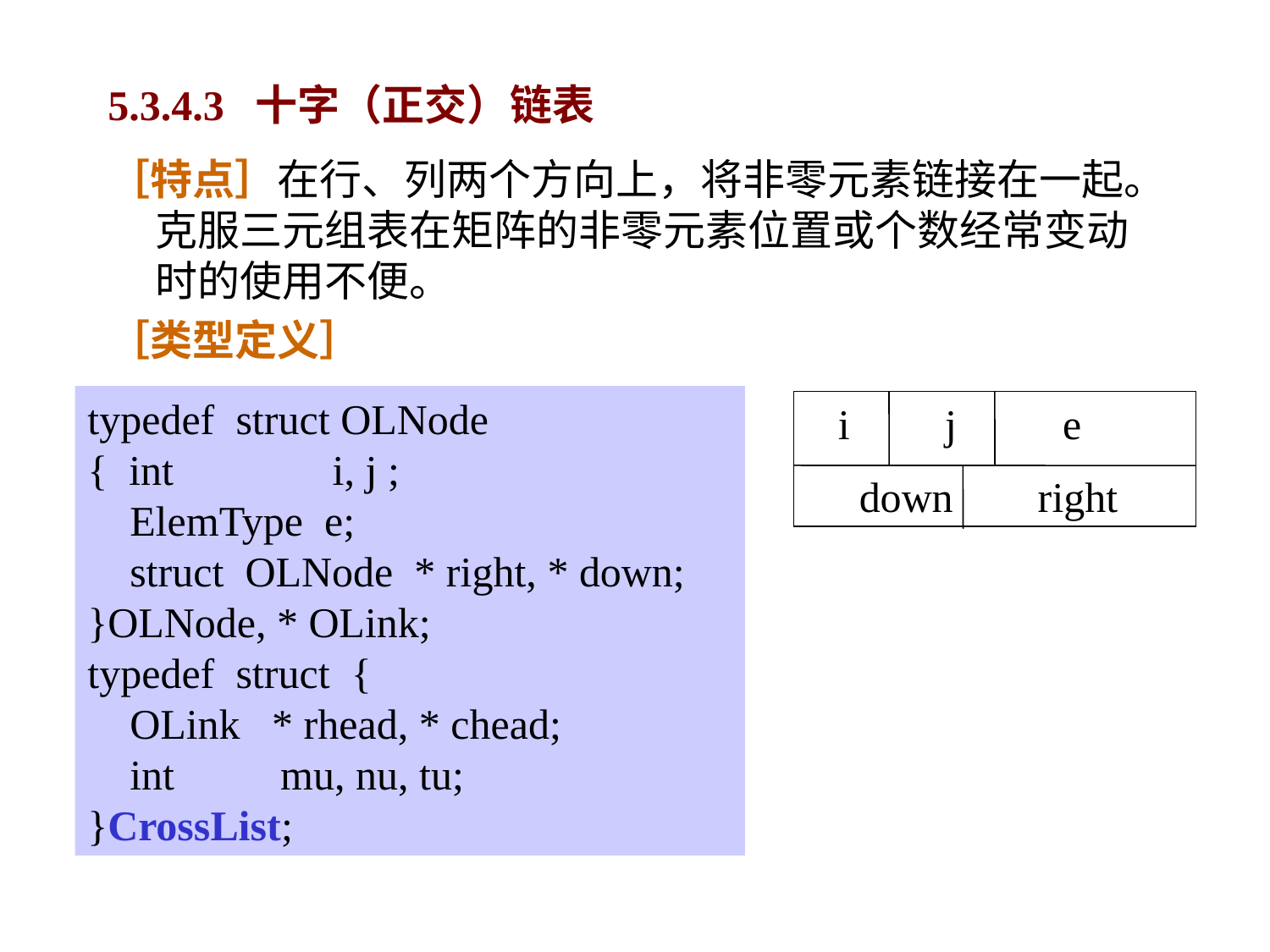

# 5.3.4.3  十字（正交）链表
［特点］在行、列两个方向上，将非零元素链接在一起。克服三元组表在矩阵的非零元素位置或个数经常变动时的使用不便。
［类型定义］

typedef  struct OLNode
{  int               i, j ;
    ElemType  e;
    struct  OLNode  * right, * down;
}OLNode, * OLink;
typedef  struct  {
    OLink   * rhead, * chead;
    int          mu, nu, tu;
}CrossList;
   i         j          e
     down        right